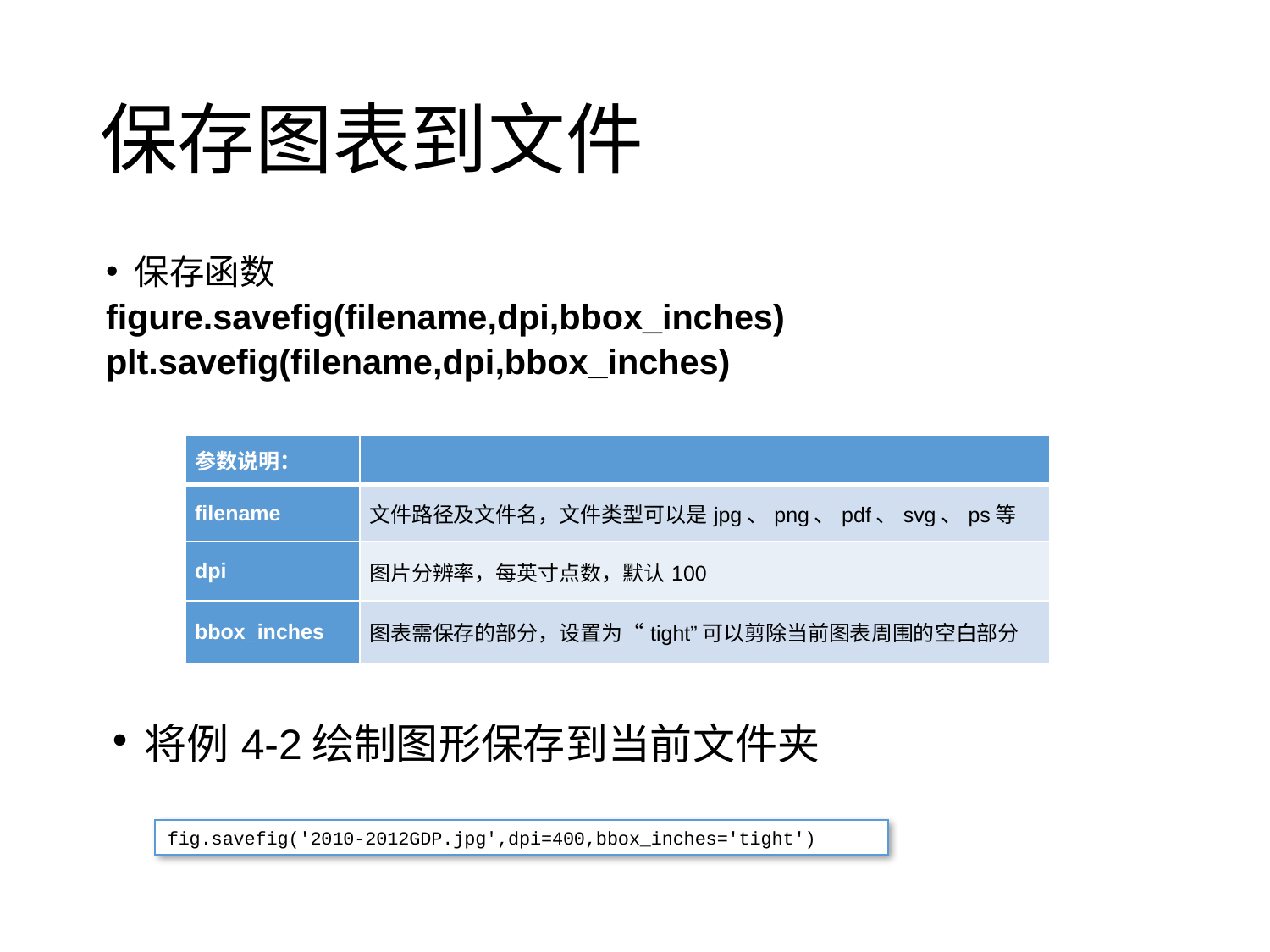

# 保存图表到文件
保存函数
figure.savefig(filename,dpi,bbox_inches)
plt.savefig(filename,dpi,bbox_inches)

| 参数说明： |  |
| --- | --- |
| filename | 文件路径及文件名，文件类型可以是jpg、png、pdf、svg、ps等 |
| dpi | 图片分辨率，每英寸点数，默认100 |
| bbox\_inches | 图表需保存的部分，设置为“tight”可以剪除当前图表周围的空白部分 |
将例4-2绘制图形保存到当前文件夹
fig.savefig('2010-2012GDP.jpg',dpi=400,bbox_inches='tight')